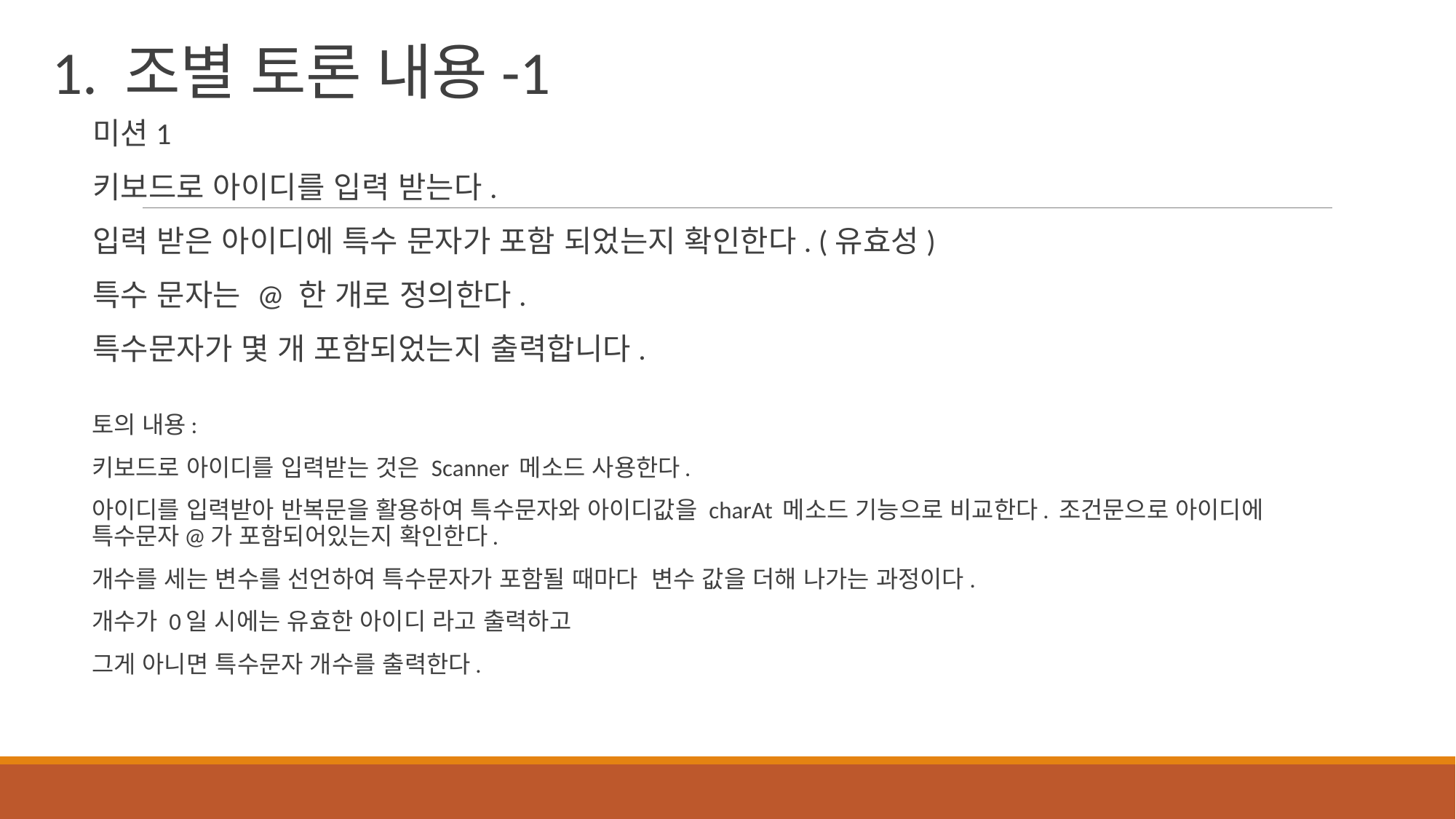

# 1. 조별 토론 내용-1
미션1
키보드로 아이디를 입력 받는다.
입력 받은 아이디에 특수 문자가 포함 되었는지 확인한다. (유효성)
특수 문자는 @ 한 개로 정의한다.
특수문자가 몇 개 포함되었는지 출력합니다.
토의 내용:
키보드로 아이디를 입력받는 것은 Scanner 메소드 사용한다.
아이디를 입력받아 반복문을 활용하여 특수문자와 아이디값을 charAt 메소드 기능으로 비교한다. 조건문으로 아이디에 특수문자@가 포함되어있는지 확인한다.
개수를 세는 변수를 선언하여 특수문자가 포함될 때마다  변수 값을 더해 나가는 과정이다.
개수가 0일 시에는 유효한 아이디 라고 출력하고
그게 아니면 특수문자 개수를 출력한다.